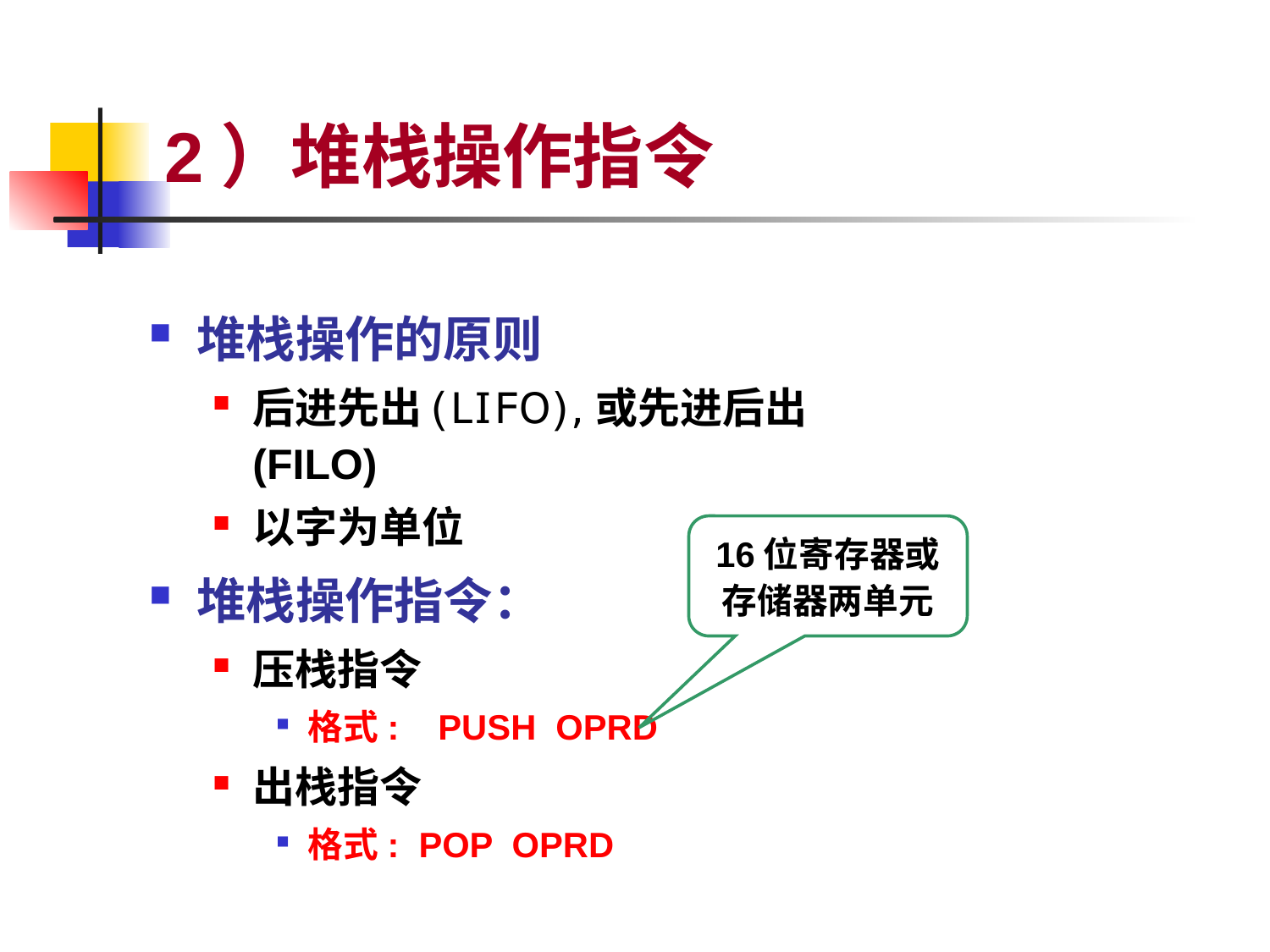

# 2）堆栈操作指令
堆栈操作的原则
后进先出(LIFO),或先进后出(FILO)
以字为单位
堆栈操作指令：
压栈指令
格式:    PUSH  OPRD
出栈指令
格式:  POP  OPRD
16位寄存器或
存储器两单元
61